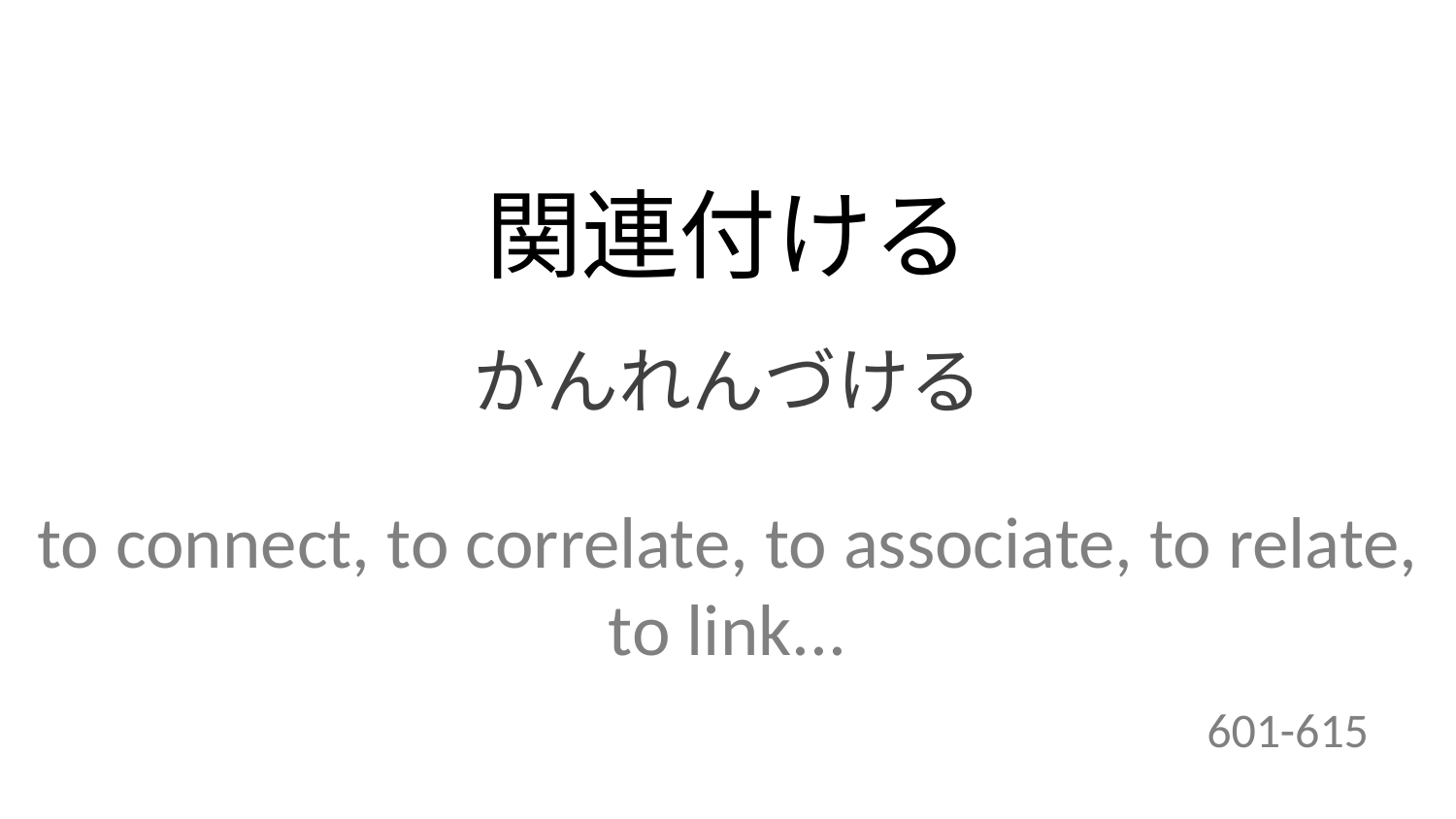

関連付ける

かんれんづける
to connect, to correlate, to associate, to relate, to link...
601-615